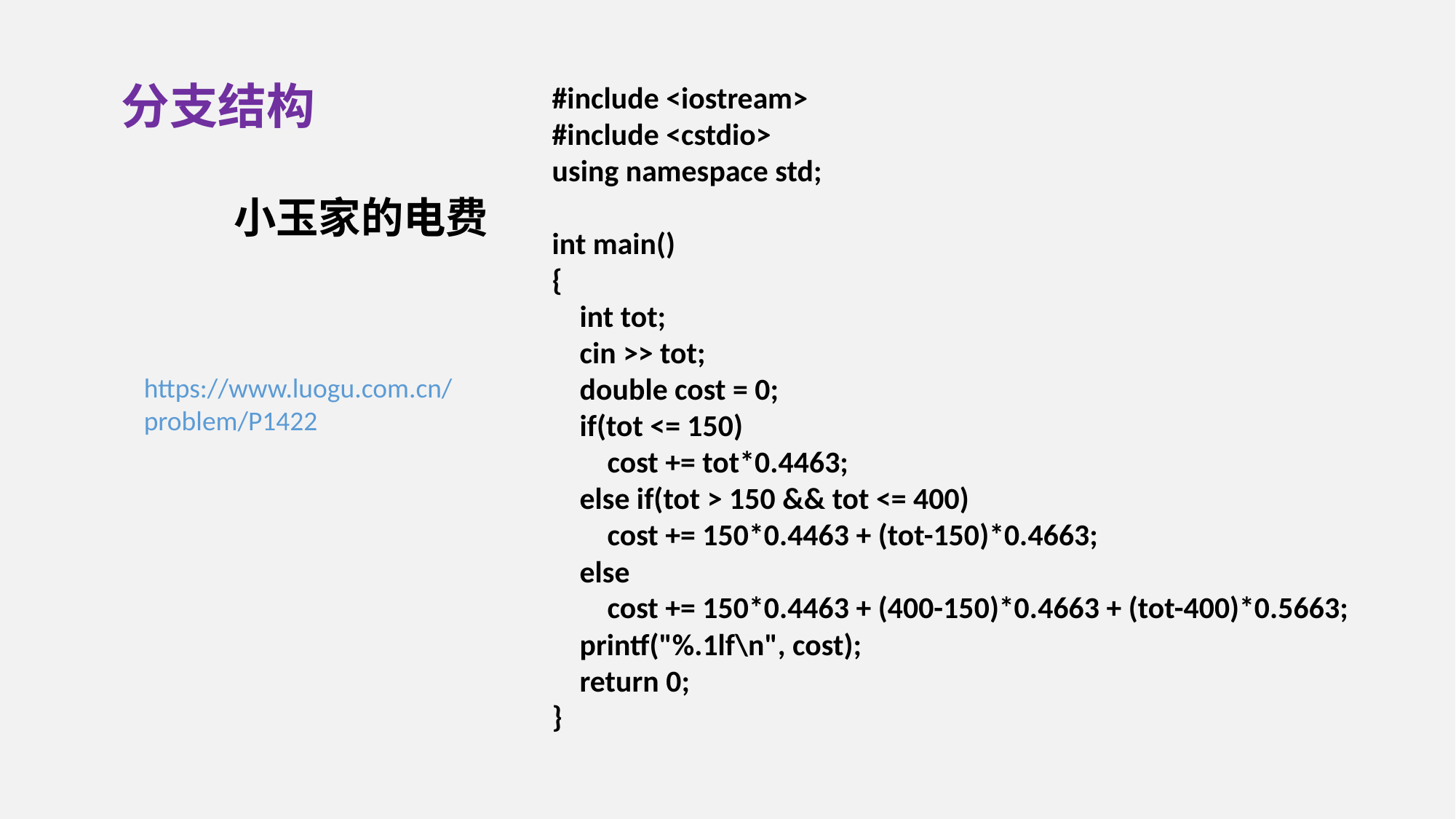

分支结构
#include <iostream>
#include <cstdio>
using namespace std;

int main()
{
    int tot;
    cin >> tot;
    double cost = 0;
    if(tot <= 150)
        cost += tot*0.4463;
    else if(tot > 150 && tot <= 400)
        cost += 150*0.4463 + (tot-150)*0.4663;
    else
        cost += 150*0.4463 + (400-150)*0.4663 + (tot-400)*0.5663;
    printf("%.1lf\n", cost);
    return 0;
}
小玉家的电费
https://www.luogu.com.cn/problem/P1422